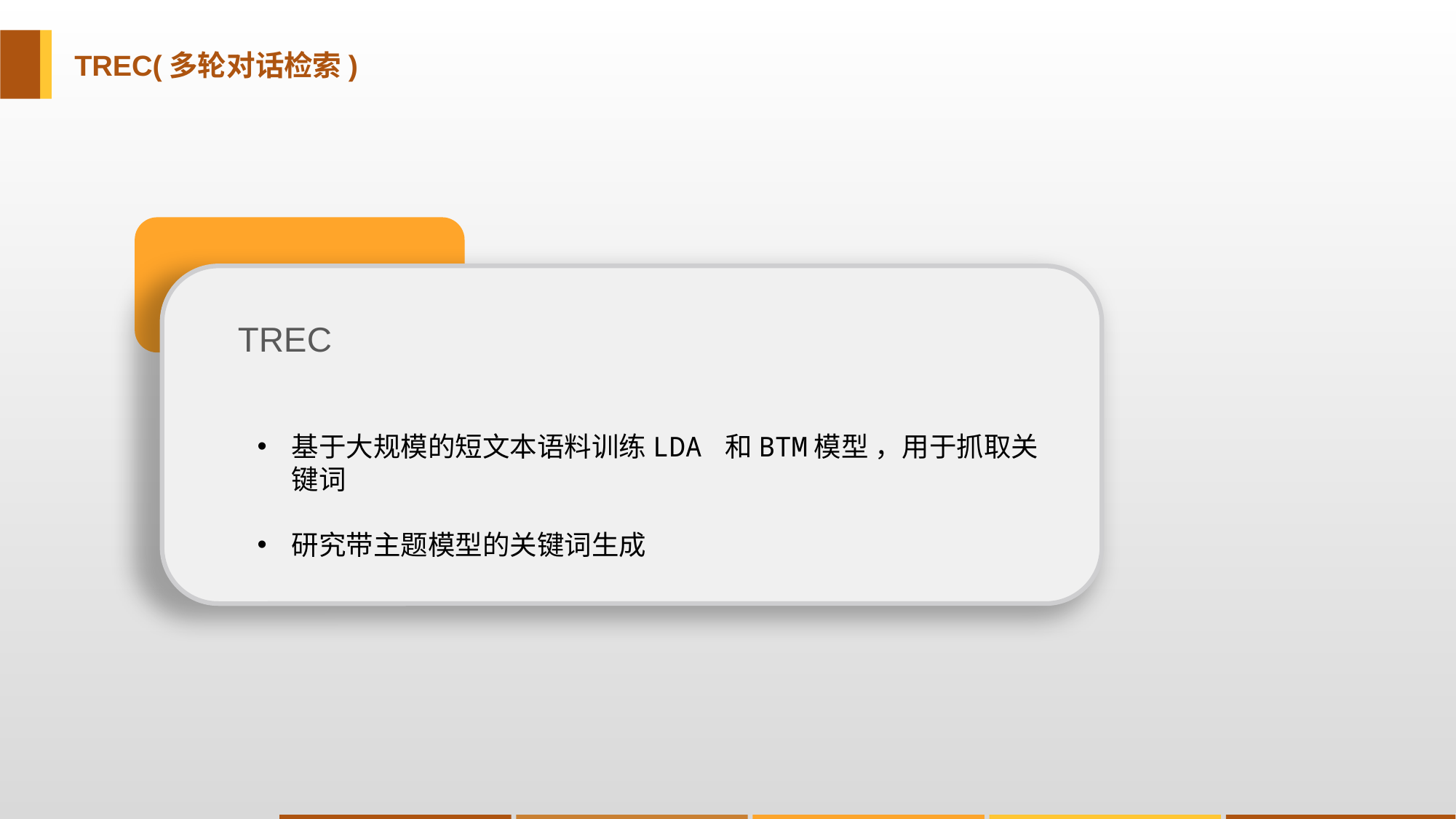

TREC(多轮对话检索)

TREC

基于大规模的短文本语料训练LDA 和BTM模型 ，用于抓取关键词

研究带主题模型的关键词生成